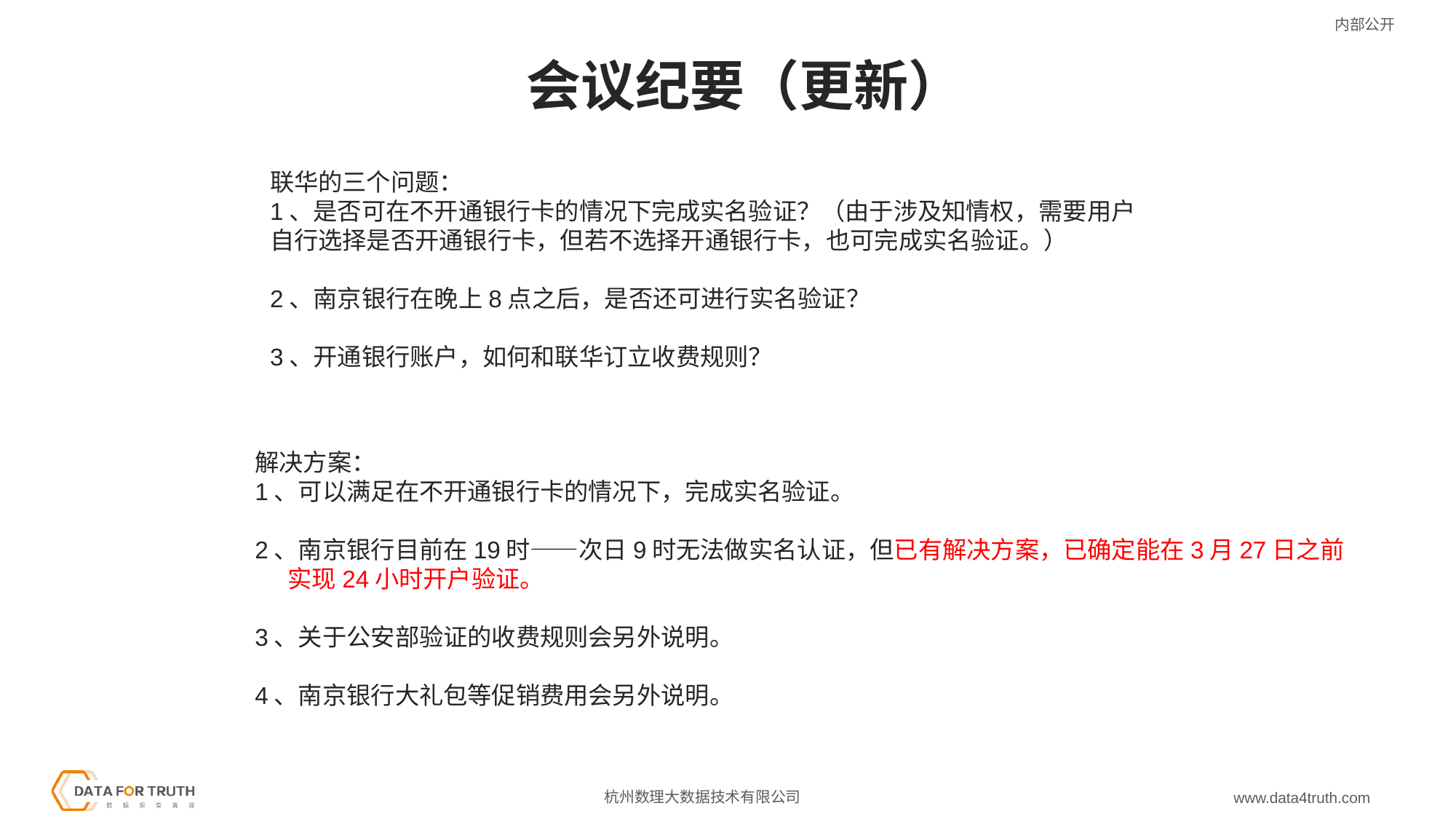

会议纪要（更新）
联华的三个问题：
1、是否可在不开通银行卡的情况下完成实名验证？（由于涉及知情权，需要用户
自行选择是否开通银行卡，但若不选择开通银行卡，也可完成实名验证。）

2、南京银行在晚上8点之后，是否还可进行实名验证？

3、开通银行账户，如何和联华订立收费规则？

解决方案：
1、可以满足在不开通银行卡的情况下，完成实名验证。

2、南京银行目前在19时——次日9时无法做实名认证，但已有解决方案，已确定能在3月27日之前
     实现24小时开户验证。

3、关于公安部验证的收费规则会另外说明。

4、南京银行大礼包等促销费用会另外说明。